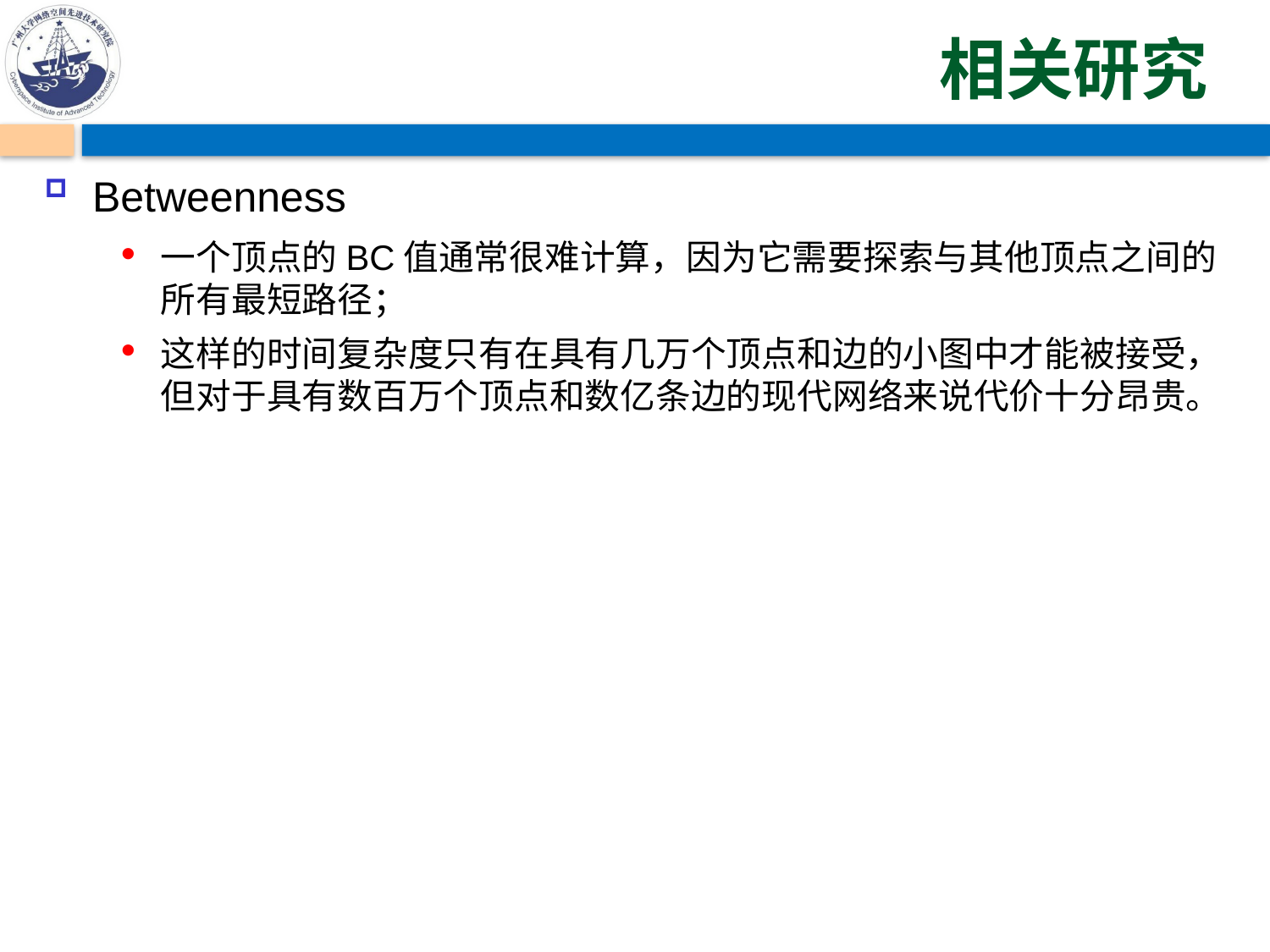

# 相关研究
Betweenness

一个顶点的BC值通常很难计算，因为它需要探索与其他顶点之间的所有最短路径；

这样的时间复杂度只有在具有几万个顶点和边的小图中才能被接受，但对于具有数百万个顶点和数亿条边的现代网络来说代价十分昂贵。

10